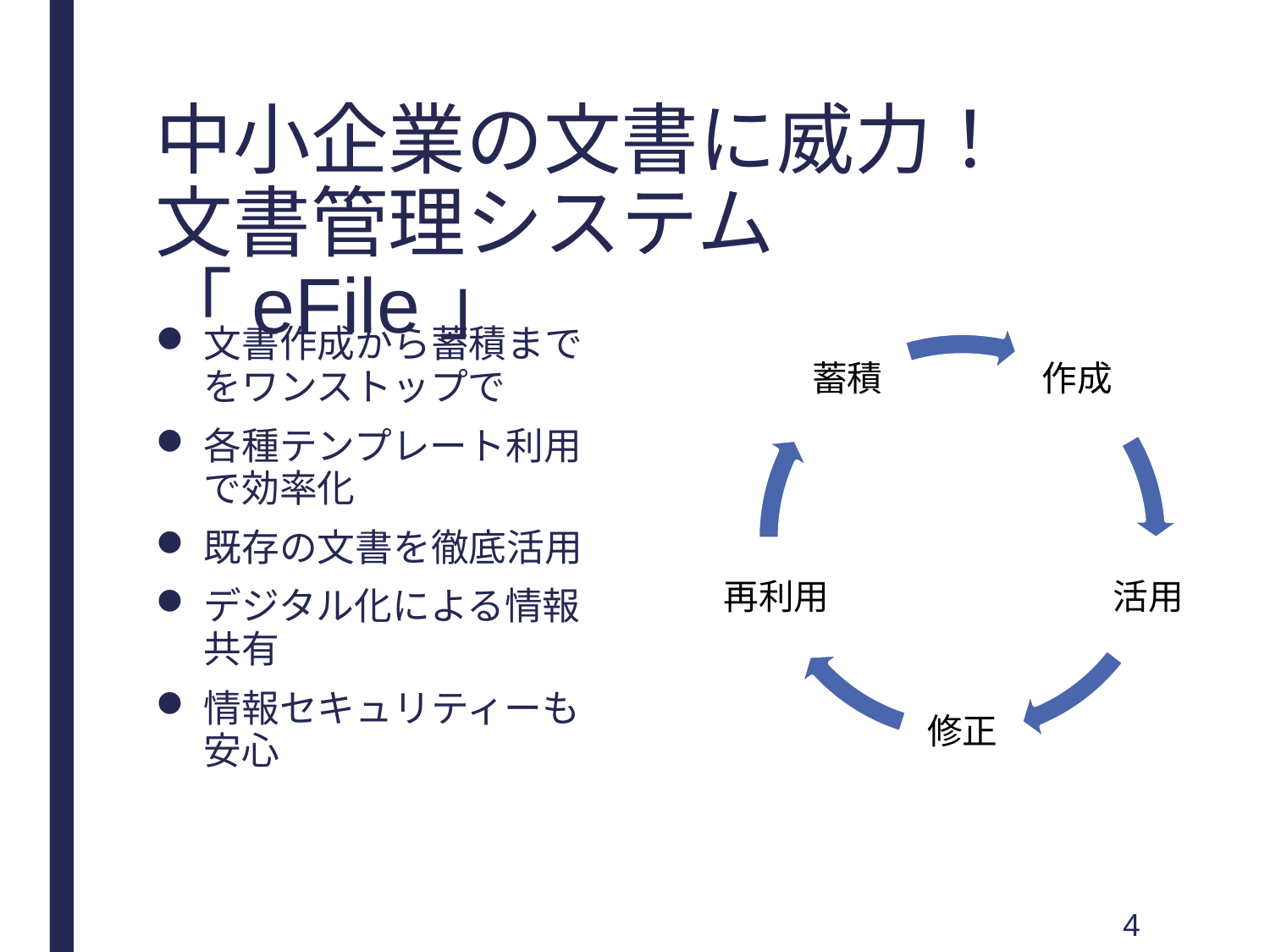

# 中小企業の文書に威力！ 文書管理システム「eFile」
文書作成から蓄積までをワンストップで
各種テンプレート利用で効率化
既存の文書を徹底活用
デジタル化による情報共有
情報セキュリティーも安心
作成
活用
修正
再利用
蓄積
4